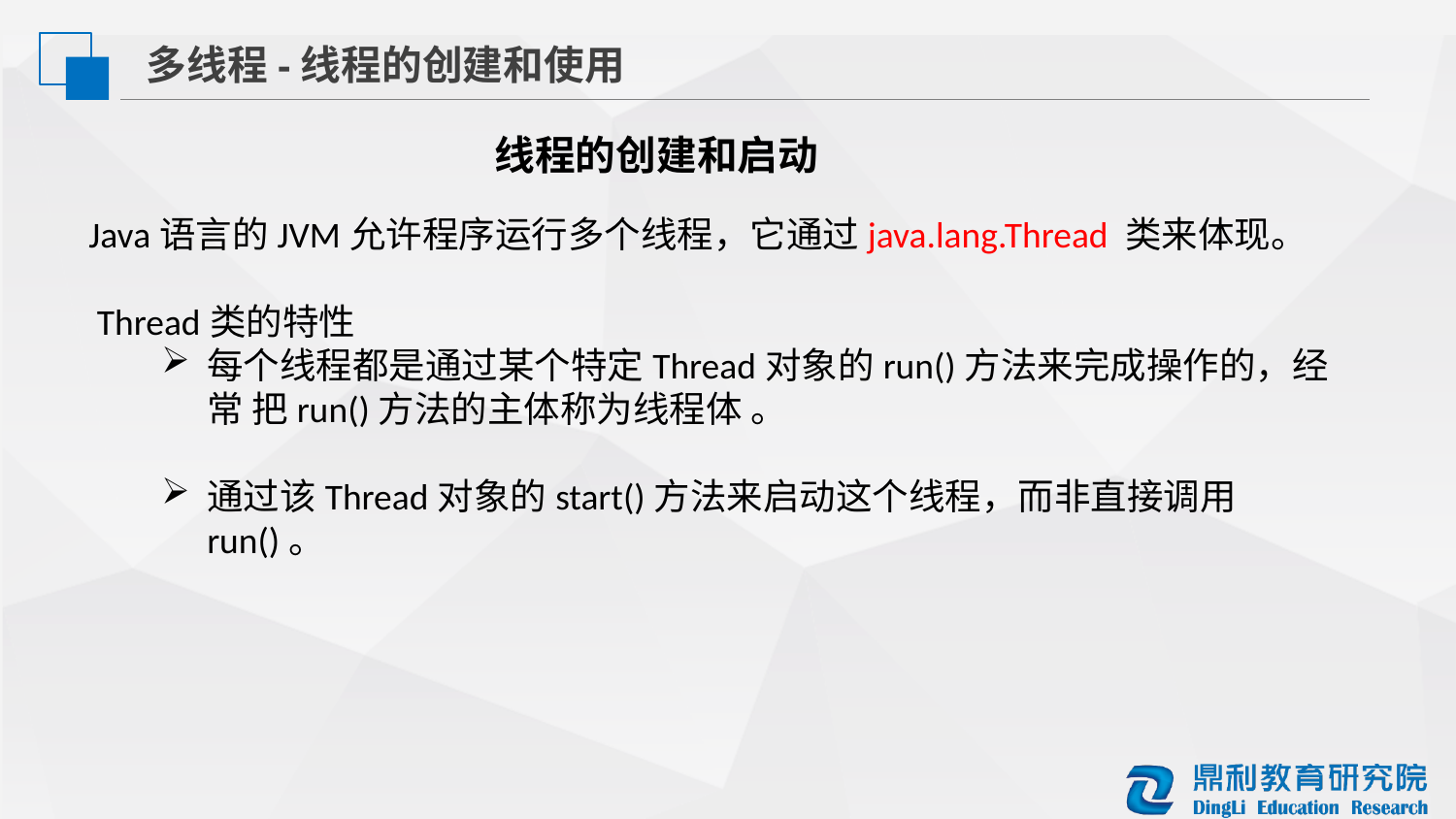

多线程-线程的创建和使用
线程的创建和启动
Java语言的JVM允许程序运行多个线程，它通过java.lang.Thread 类来体现。

 Thread类的特性
每个线程都是通过某个特定Thread对象的run()方法来完成操作的，经常 把run()方法的主体称为线程体 。

通过该Thread对象的start()方法来启动这个线程，而非直接调用run()。